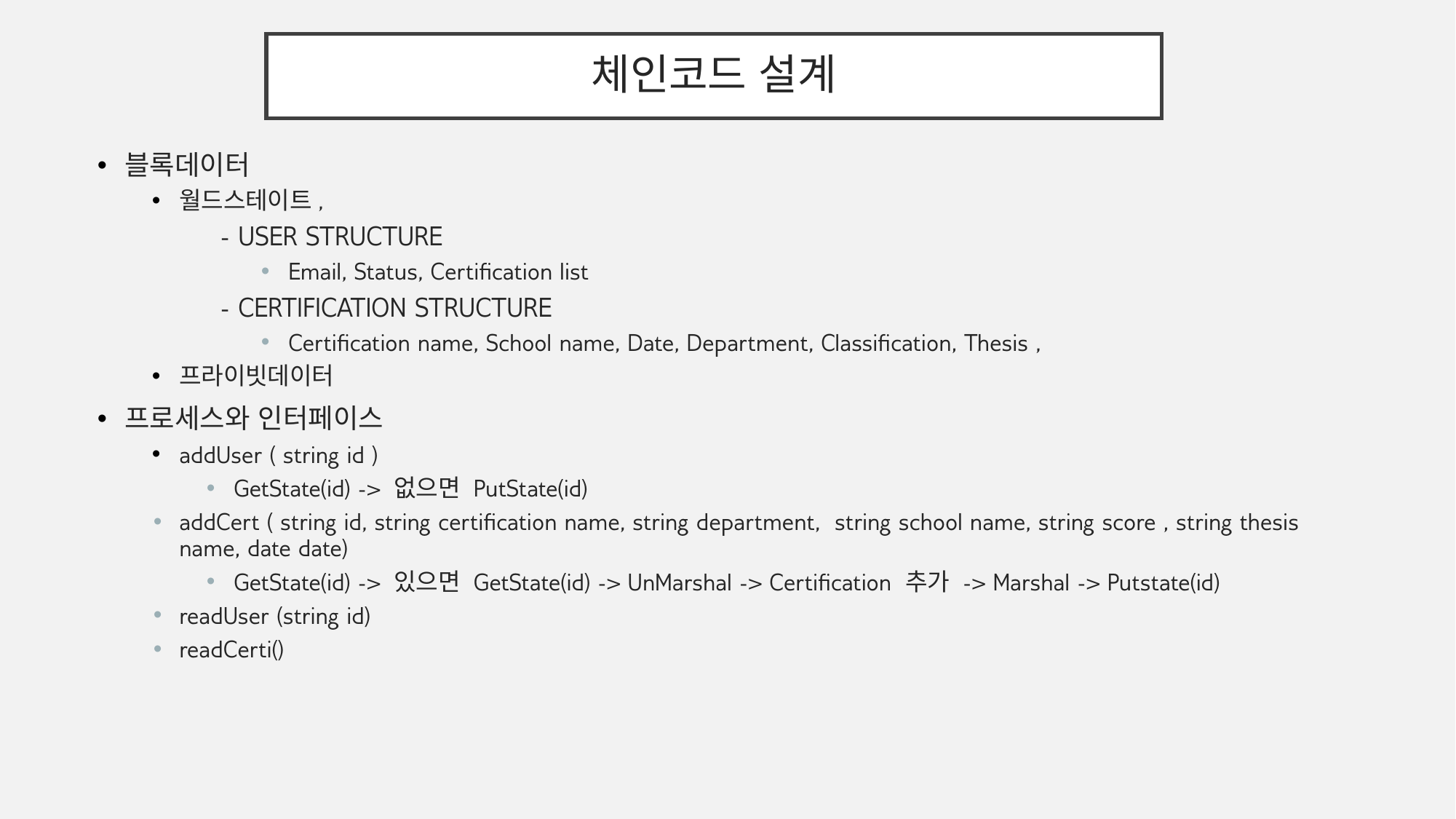

# 체인코드 설계
블록데이터
월드스테이트,
               - USER STRUCTURE
Email, Status, Certification list
               - CERTIFICATION STRUCTURE
Certification name, School name, Date, Department, Classification, Thesis ,
프라이빗데이터
프로세스와 인터페이스
addUser ( string id )
GetState(id) -> 없으면 PutState(id)
addCert ( string id, string certification name, string department,  string school name, string score , string thesis name, date date)
GetState(id) -> 있으면 GetState(id) -> UnMarshal -> Certification 추가 -> Marshal -> Putstate(id)
readUser (string id)
readCerti()

13